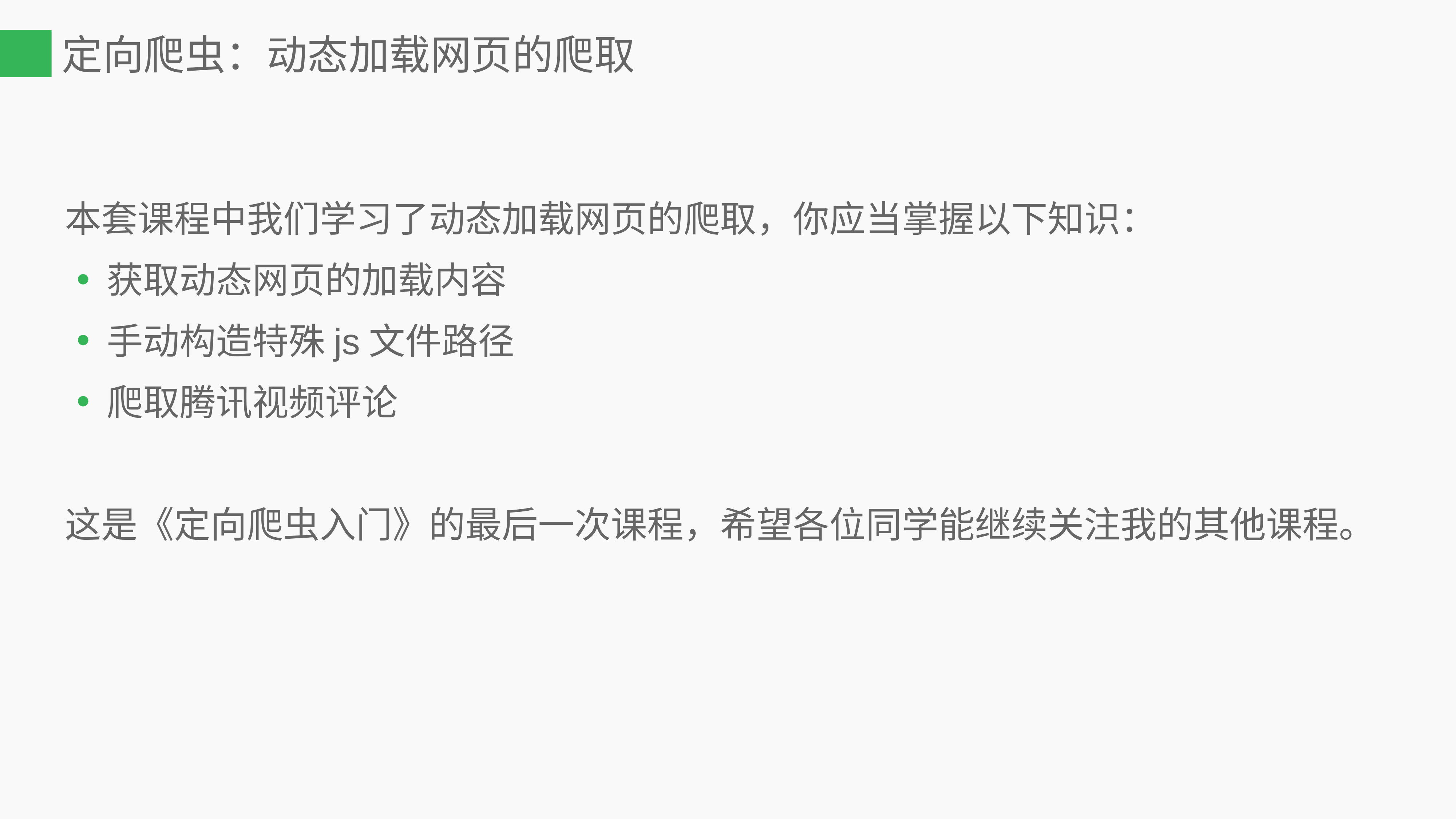

# 定向爬虫：动态加载网页的爬取
本套课程中我们学习了动态加载网页的爬取，你应当掌握以下知识：
获取动态网页的加载内容
手动构造特殊js文件路径
爬取腾讯视频评论

这是《定向爬虫入门》的最后一次课程，希望各位同学能继续关注我的其他课程。